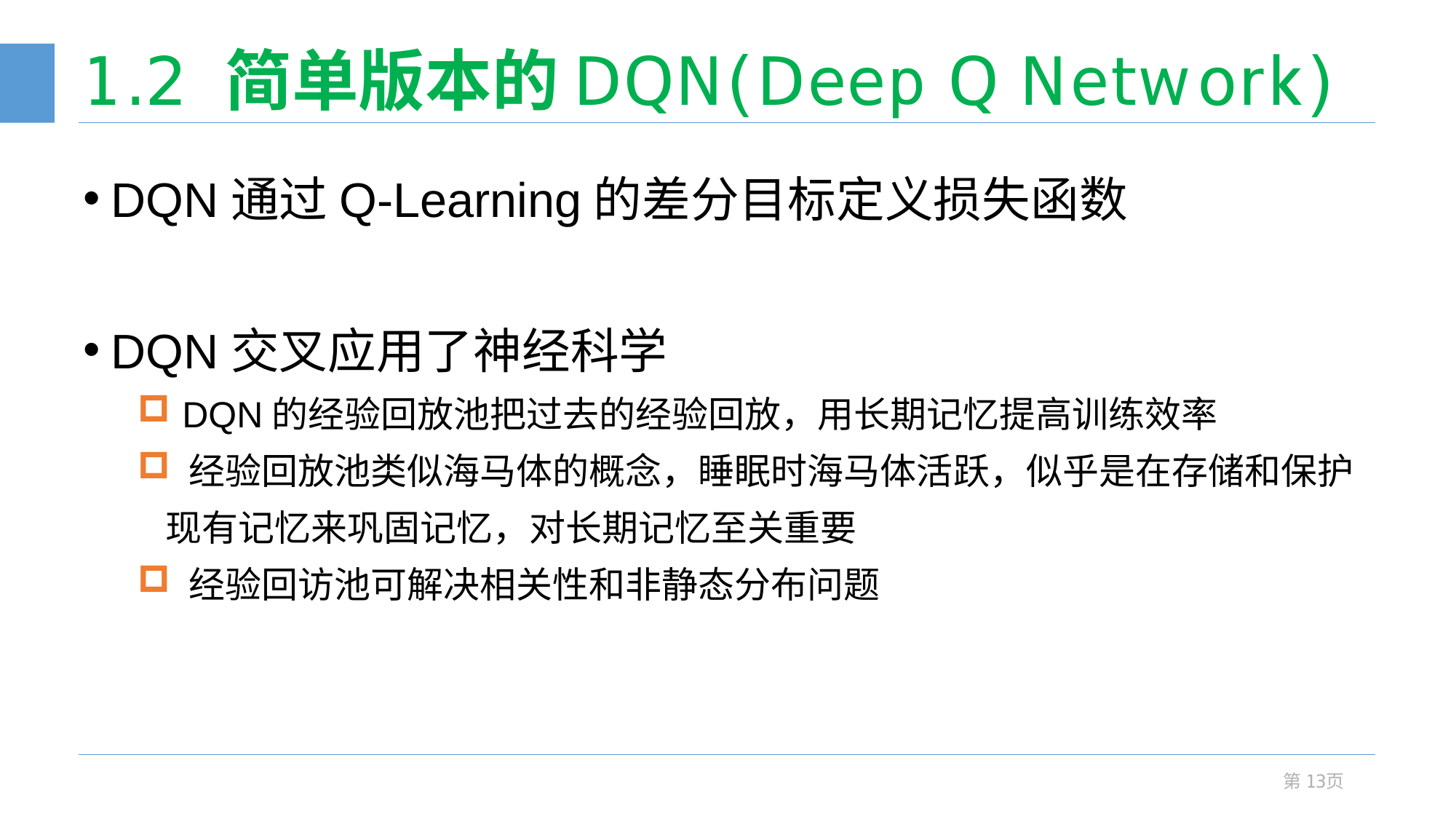

# 1.2 简单版本的DQN(Deep Q Network)
DQN通过Q-Learning的差分目标定义损失函数

DQN交叉应用了神经科学
 DQN的经验回放池把过去的经验回放，用长期记忆提高训练效率
 经验回放池类似海马体的概念，睡眠时海马体活跃，似乎是在存储和保护现有记忆来巩固记忆，对长期记忆至关重要
 经验回访池可解决相关性和非静态分布问题
第13页